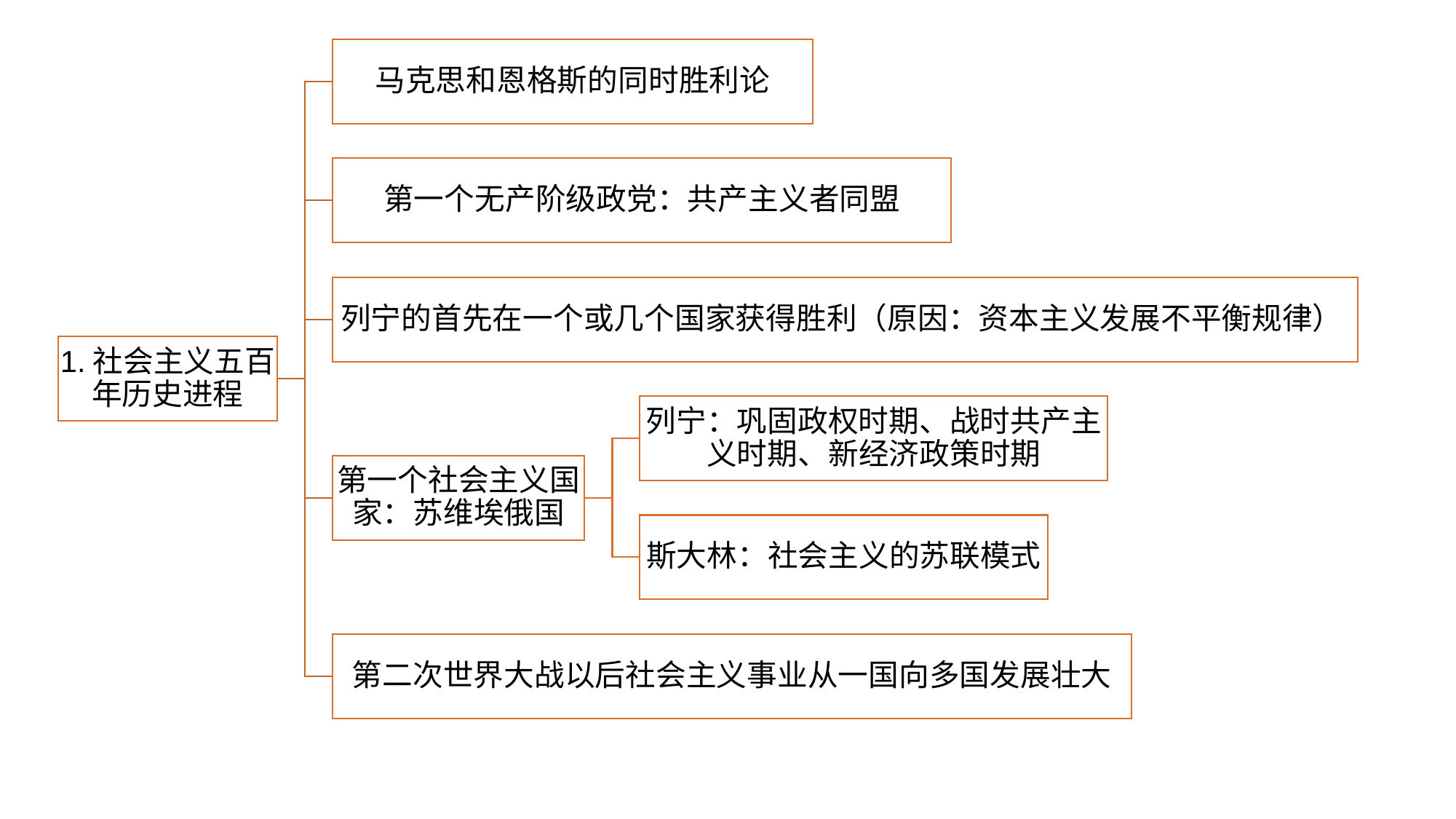

1.社会主义五百年历史进程
马克思和恩格斯的同时胜利论
第一个无产阶级政党：共产主义者同盟
列宁的首先在一个或几个国家获得胜利（原因：资本主义发展不平衡规律）
第一个社会主义国家：苏维埃俄国
列宁：巩固政权时期、战时共产主义时期、新经济政策时期
斯大林：社会主义的苏联模式
第二次世界大战以后社会主义事业从一国向多国发展壮大